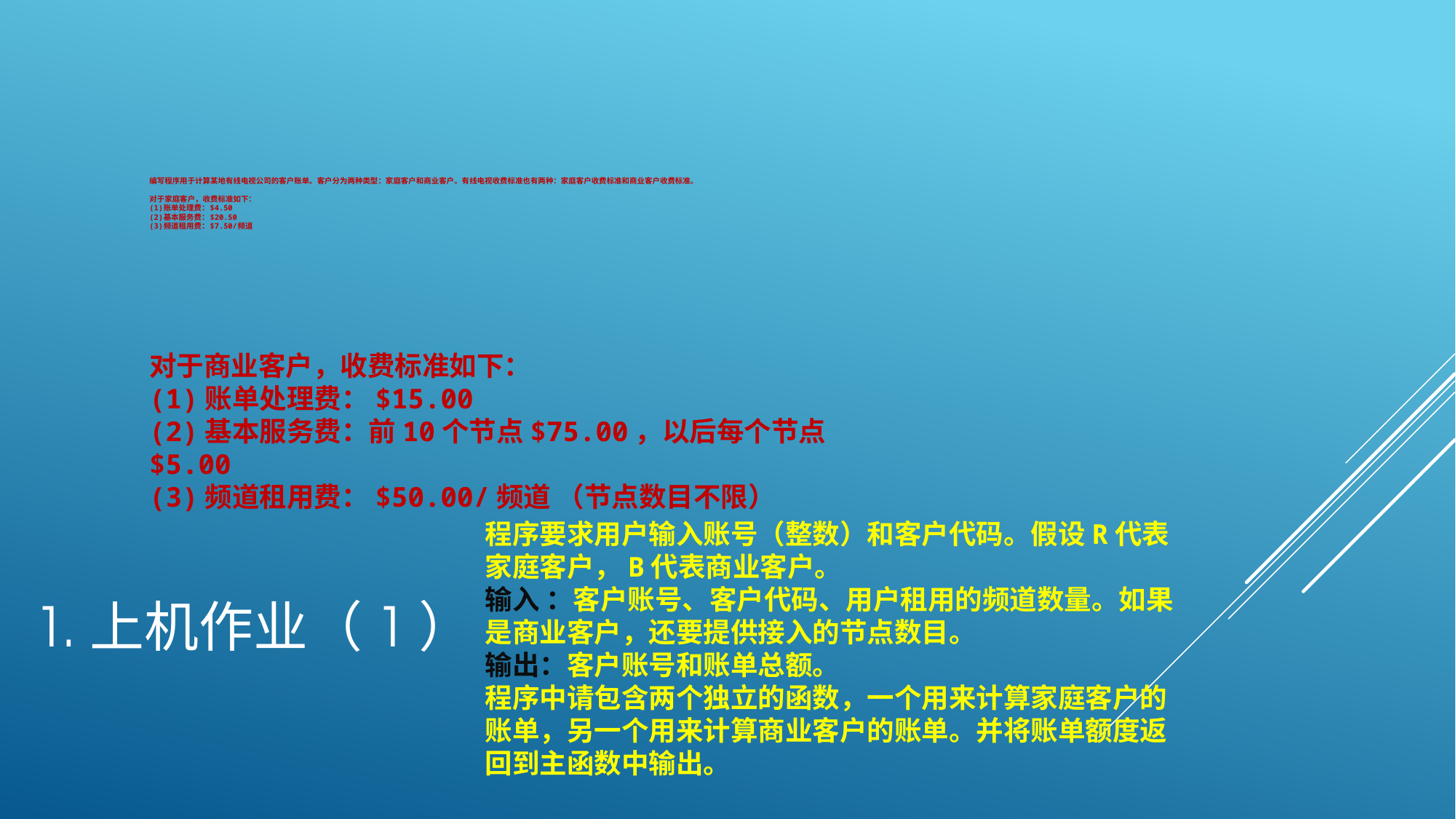

# 编写程序用于计算某地有线电视公司的客户账单。客户分为两种类型：家庭客户和商业客户。有线电视收费标准也有两种：家庭客户收费标准和商业客户收费标准。 对于家庭客户，收费标准如下： (1)账单处理费：$4.50 (2)基本服务费：$20.50 (3)频道租用费：$7.50/频道
对于商业客户，收费标准如下：
(1)账单处理费：$15.00
(2)基本服务费：前10个节点$75.00，以后每个节点$5.00
(3)频道租用费：$50.00/频道 （节点数目不限）
程序要求用户输入账号（整数）和客户代码。假设R代表家庭客户，B代表商业客户。
输入 ：客户账号、客户代码、用户租用的频道数量。如果是商业客户，还要提供接入的节点数目。
输出：客户账号和账单总额。
程序中请包含两个独立的函数，一个用来计算家庭客户的账单，另一个用来计算商业客户的账单。并将账单额度返回到主函数中输出。
1.上机作业（1）